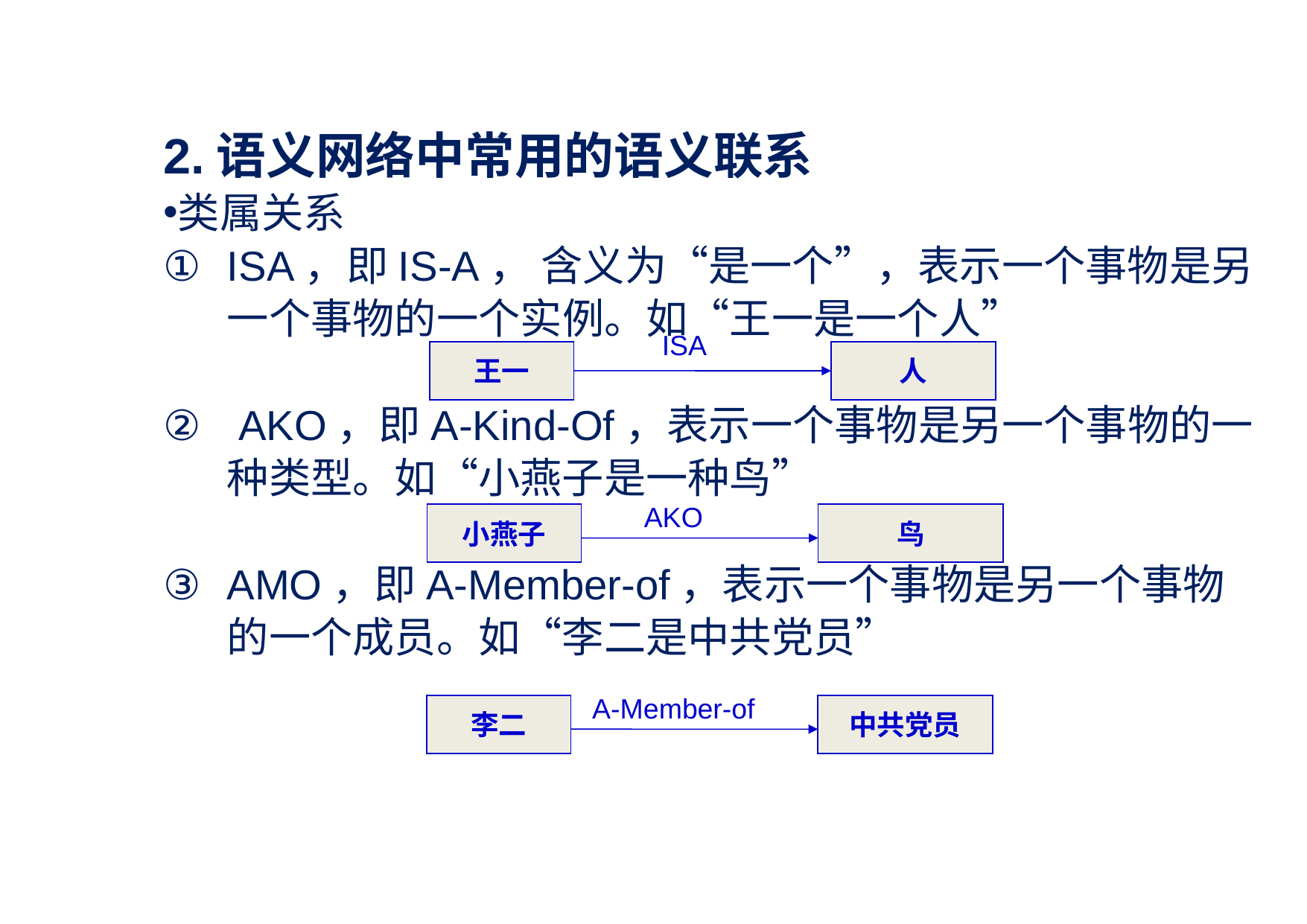

2.语义网络中常用的语义联系
类属关系
ISA，即IS-A， 含义为“是一个”，表示一个事物是另一个事物的一个实例。如“王一是一个人”

 AKO，即A-Kind-Of，表示一个事物是另一个事物的一种类型。如“小燕子是一种鸟”

AMO，即A-Member-of，表示一个事物是另一个事物的一个成员。如“李二是中共党员”

ISA
王一
人

AKO
小燕子
鸟

A-Member-of
李二
中共党员

80